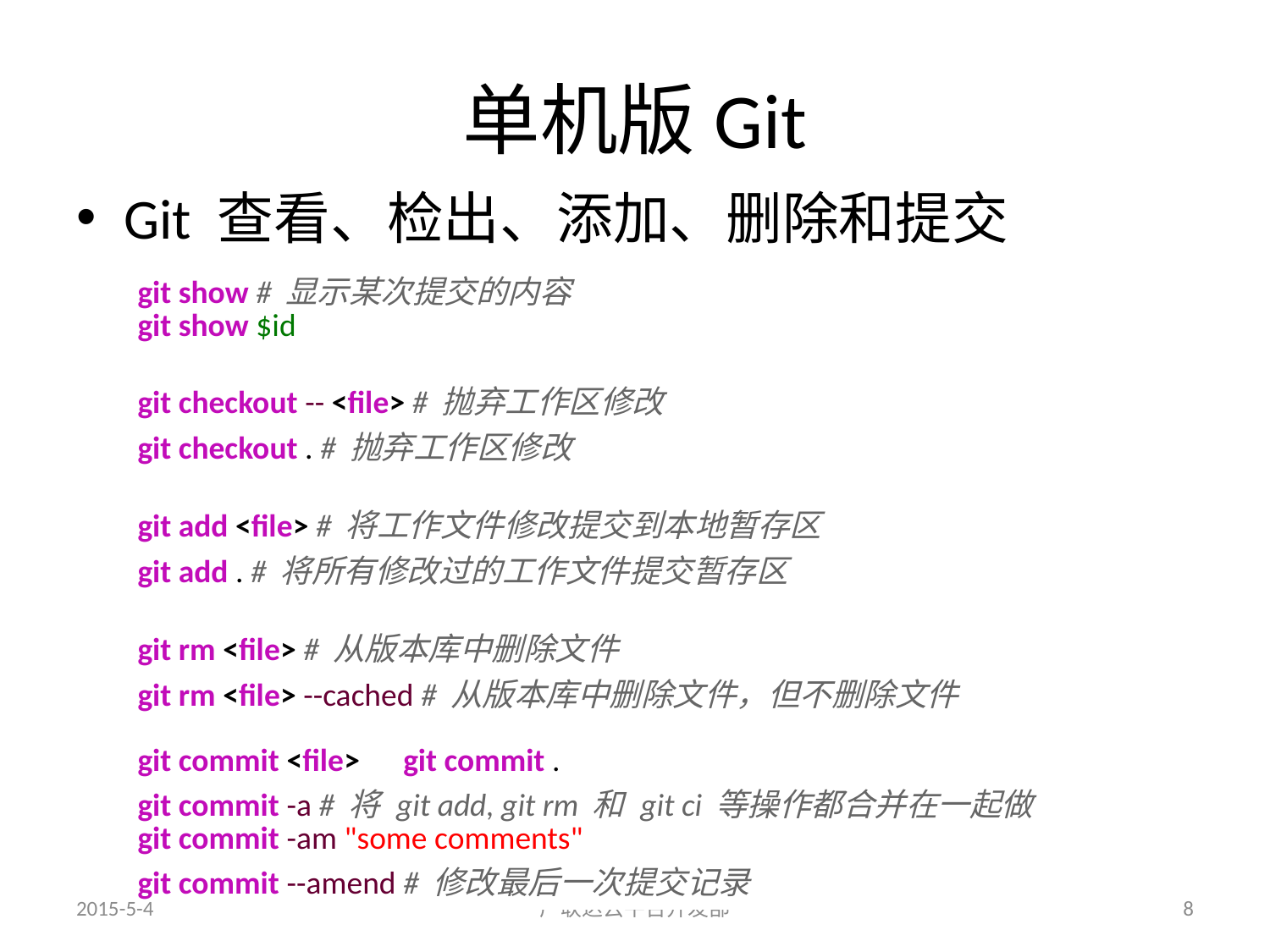

# 单机版Git
Git 查看、检出、添加、删除和提交

| git show # 显示某次提交的内容 git show $id   git checkout -- <file> # 抛弃工作区修改 git checkout . # 抛弃工作区修改   git add <file> # 将工作文件修改提交到本地暂存区 git add . # 将所有修改过的工作文件提交暂存区   git rm <file> # 从版本库中删除文件 git rm <file> --cached # 从版本库中删除文件，但不删除文件   git commit <file> git commit . git commit -a # 将 git add, git rm 和 git ci 等操作都合并在一起做 git commit -am "some comments" git commit --amend # 修改最后一次提交记录 |
| --- |
2015-5-4
广联达云平台开发部
8